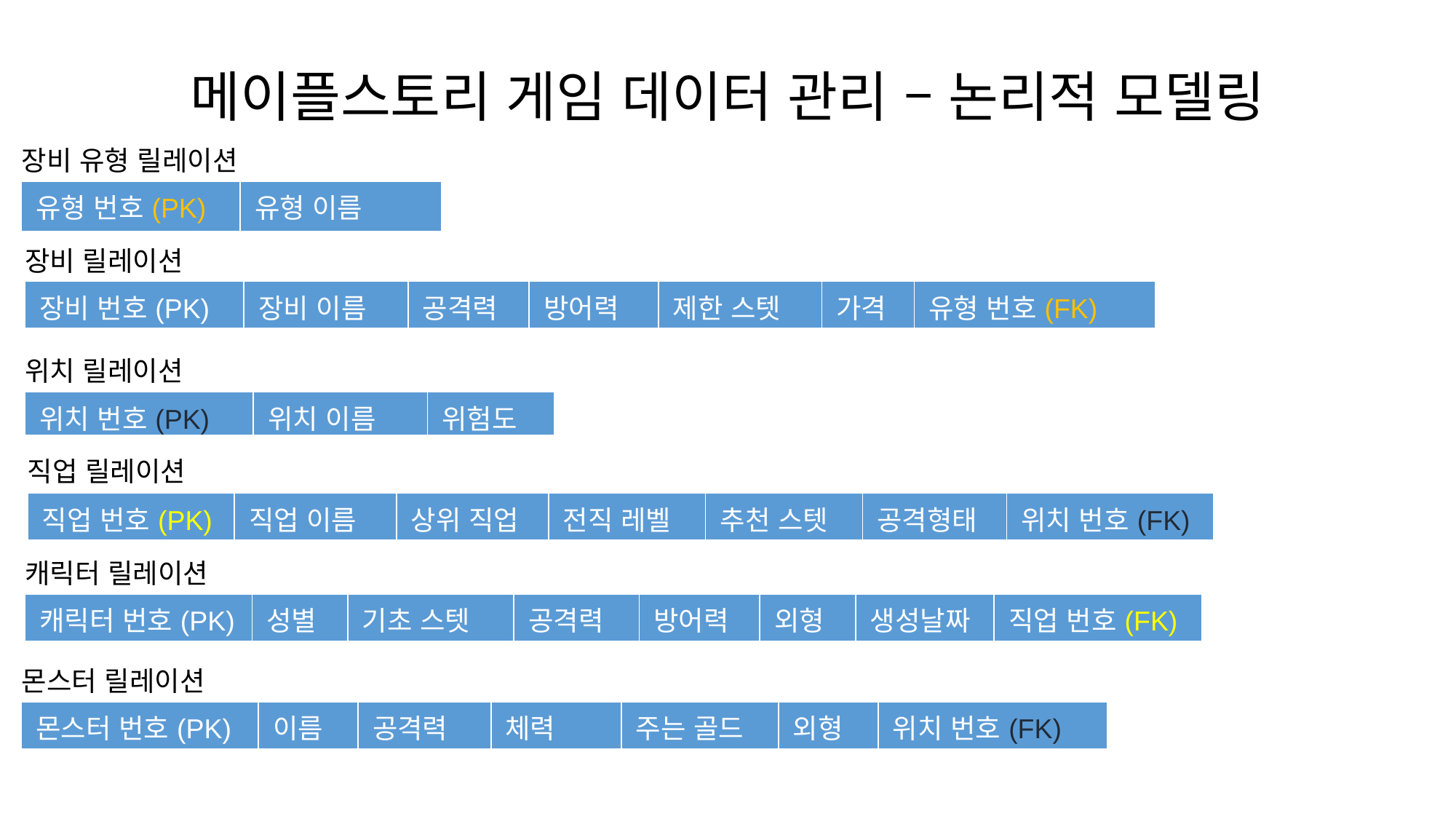

메이플스토리 게임 데이터 관리 – 논리적 모델링
장비 유형 릴레이션
| 유형 번호(PK) | 유형 이름 |
| --- | --- |
장비 릴레이션
| 장비 번호(PK) | 장비 이름 | 공격력 | 방어력 | 제한 스텟 | 가격 | 유형 번호(FK) |
| --- | --- | --- | --- | --- | --- | --- |
위치 릴레이션
| 위치 번호(PK) | 위치 이름 | 위험도 |
| --- | --- | --- |
직업 릴레이션
| 직업 번호(PK) | 직업 이름 | 상위 직업 | 전직 레벨 | 추천 스텟 | 공격형태 | 위치 번호(FK) |
| --- | --- | --- | --- | --- | --- | --- |
캐릭터 릴레이션
| 캐릭터 번호(PK) | 성별 | 기초 스텟 | 공격력 | 방어력 | 외형 | 생성날짜 | 직업 번호(FK) |
| --- | --- | --- | --- | --- | --- | --- | --- |
몬스터 릴레이션
| 몬스터 번호(PK) | 이름 | 공격력 | 체력 | 주는 골드 | 외형 | 위치 번호(FK) |
| --- | --- | --- | --- | --- | --- | --- |